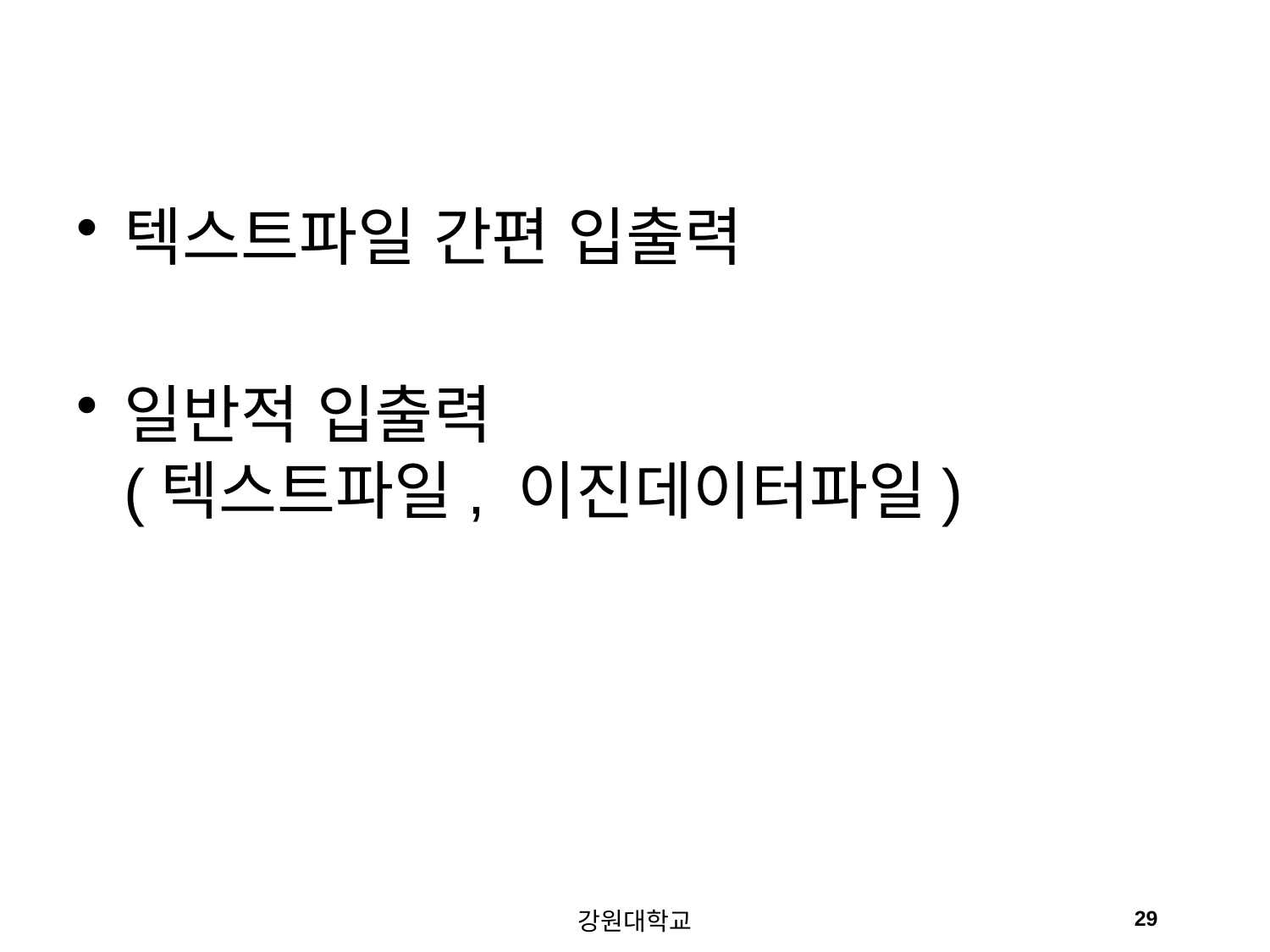

텍스트파일 간편 입출력

일반적 입출력
(텍스트파일, 이진데이터파일)
강원대학교